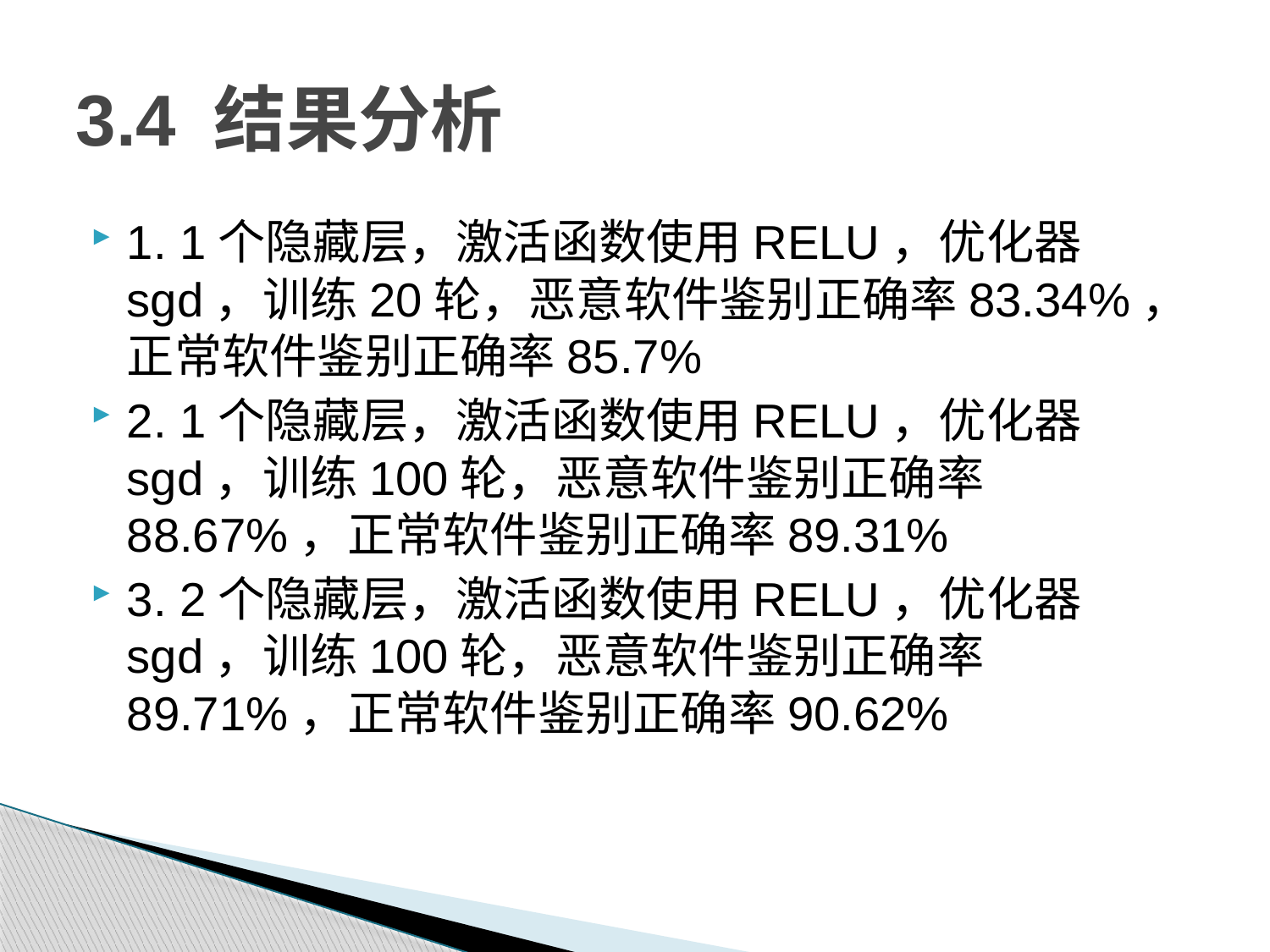

# 3.4 结果分析
1. 1个隐藏层，激活函数使用RELU，优化器sgd，训练20轮，恶意软件鉴别正确率83.34%，正常软件鉴别正确率85.7%
2. 1个隐藏层，激活函数使用RELU，优化器sgd，训练100轮，恶意软件鉴别正确率88.67%，正常软件鉴别正确率89.31%
3. 2个隐藏层，激活函数使用RELU，优化器sgd，训练100轮，恶意软件鉴别正确率89.71%，正常软件鉴别正确率90.62%